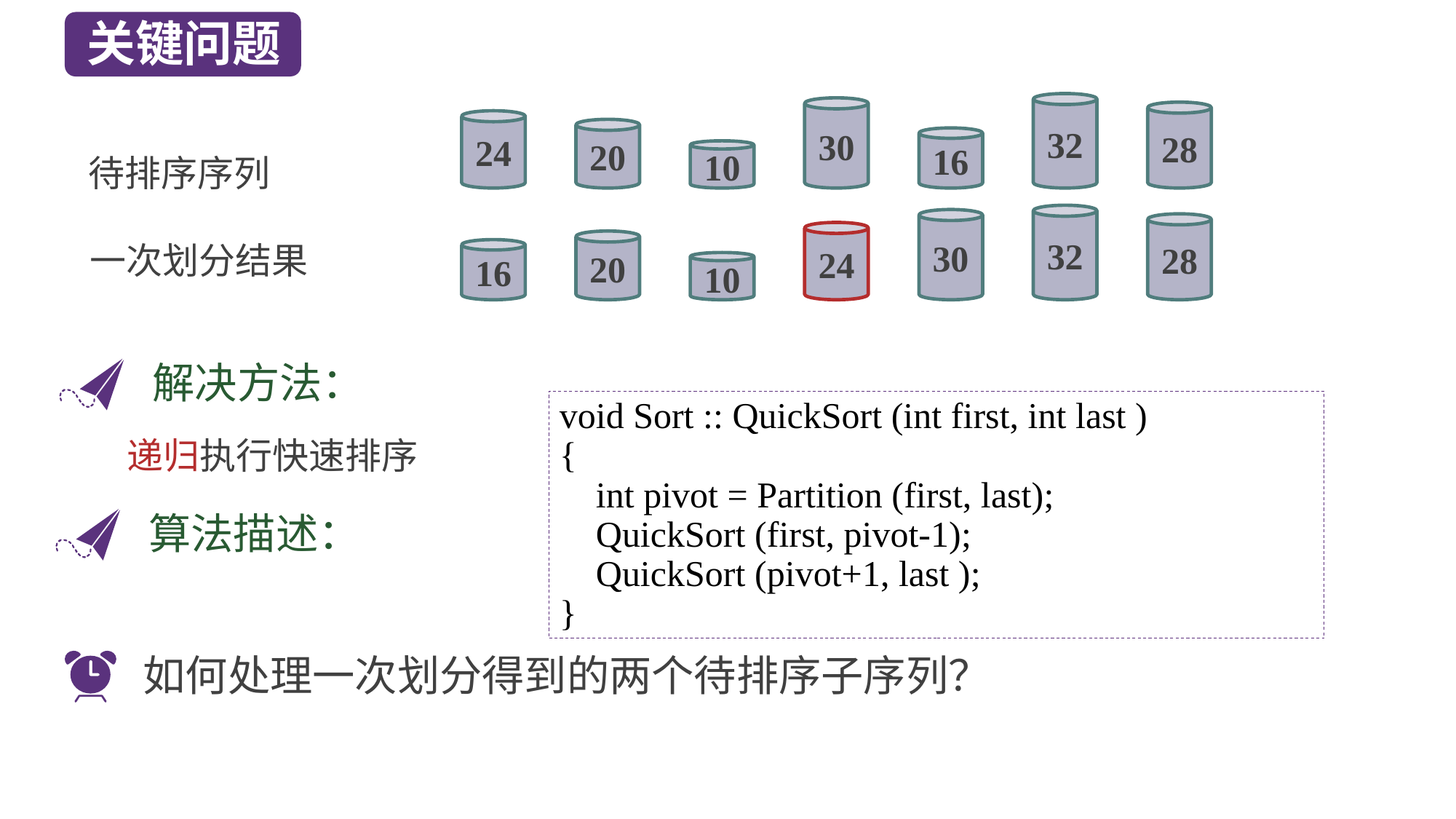

关键问题

32
30
28
24
20
16
10
待排序序列
32
30
28
24
20
一次划分结果
16
10
解决方法：

void Sort :: QuickSort (int first, int last )
{
    int pivot = Partition (first, last);
    QuickSort (first, pivot-1);
    QuickSort (pivot+1, last );
}
递归执行快速排序

算法描述：

如何处理一次划分得到的两个待排序子序列？